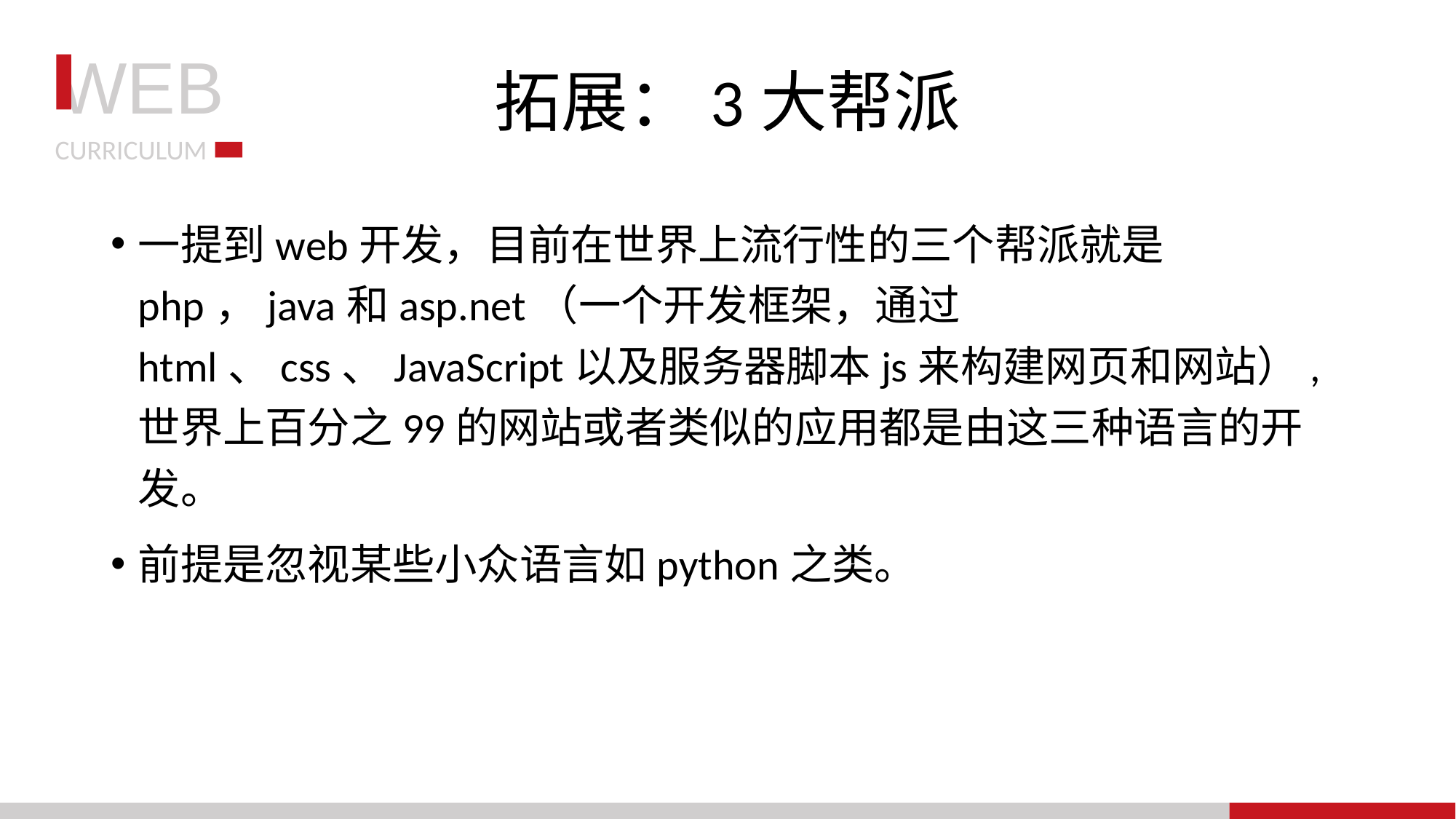

# 拓展：3大帮派
一提到web开发，目前在世界上流行性的三个帮派就是php，java和asp.net（一个开发框架，通过 html、css、JavaScript以及服务器脚本js来构建网页和网站）,世界上百分之99的网站或者类似的应用都是由这三种语言的开发。
前提是忽视某些小众语言如python之类。